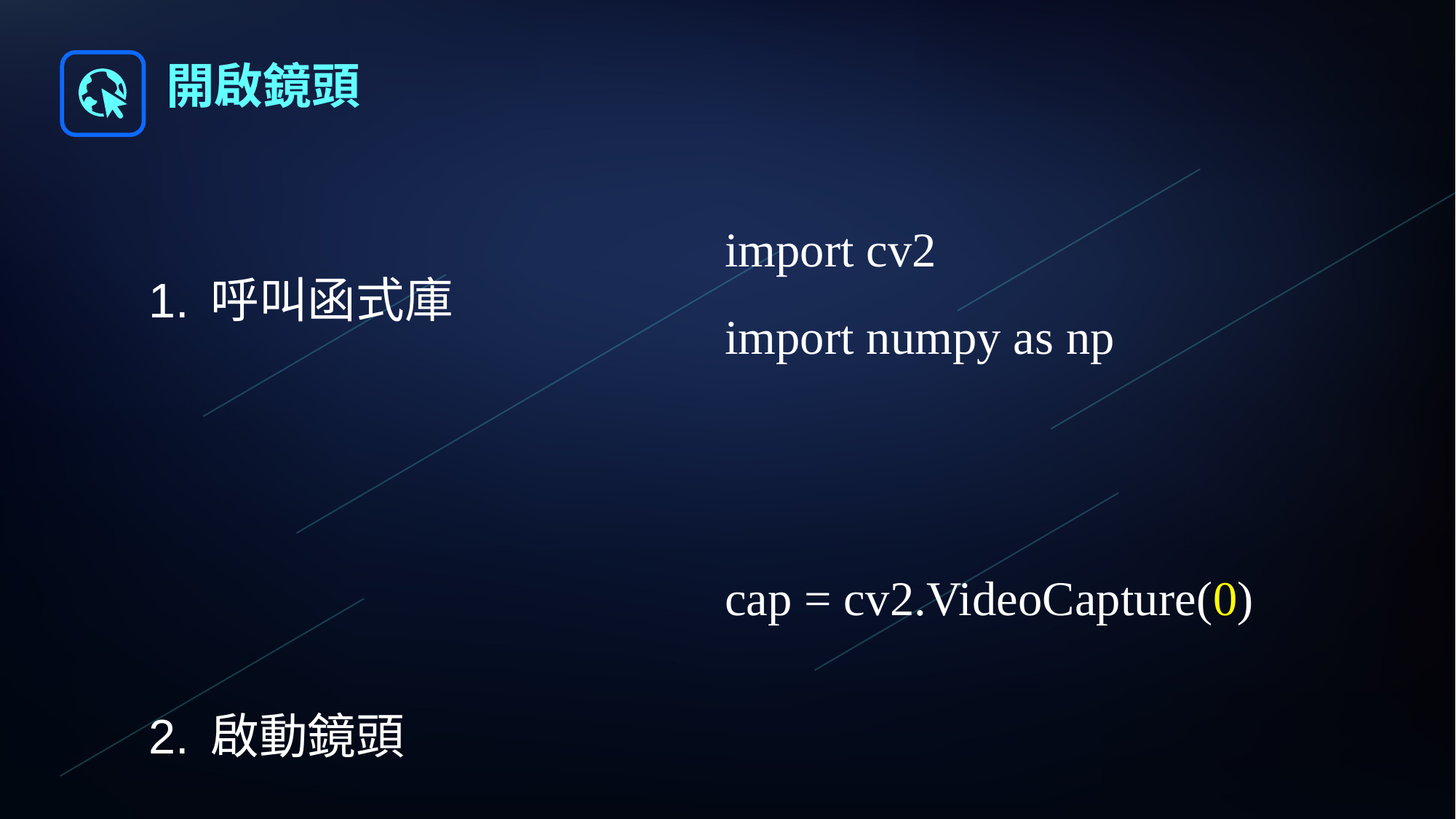

開啟鏡頭

呼叫函式庫

啟動鏡頭
import cv2
import numpy as np

cap = cv2.VideoCapture(0)